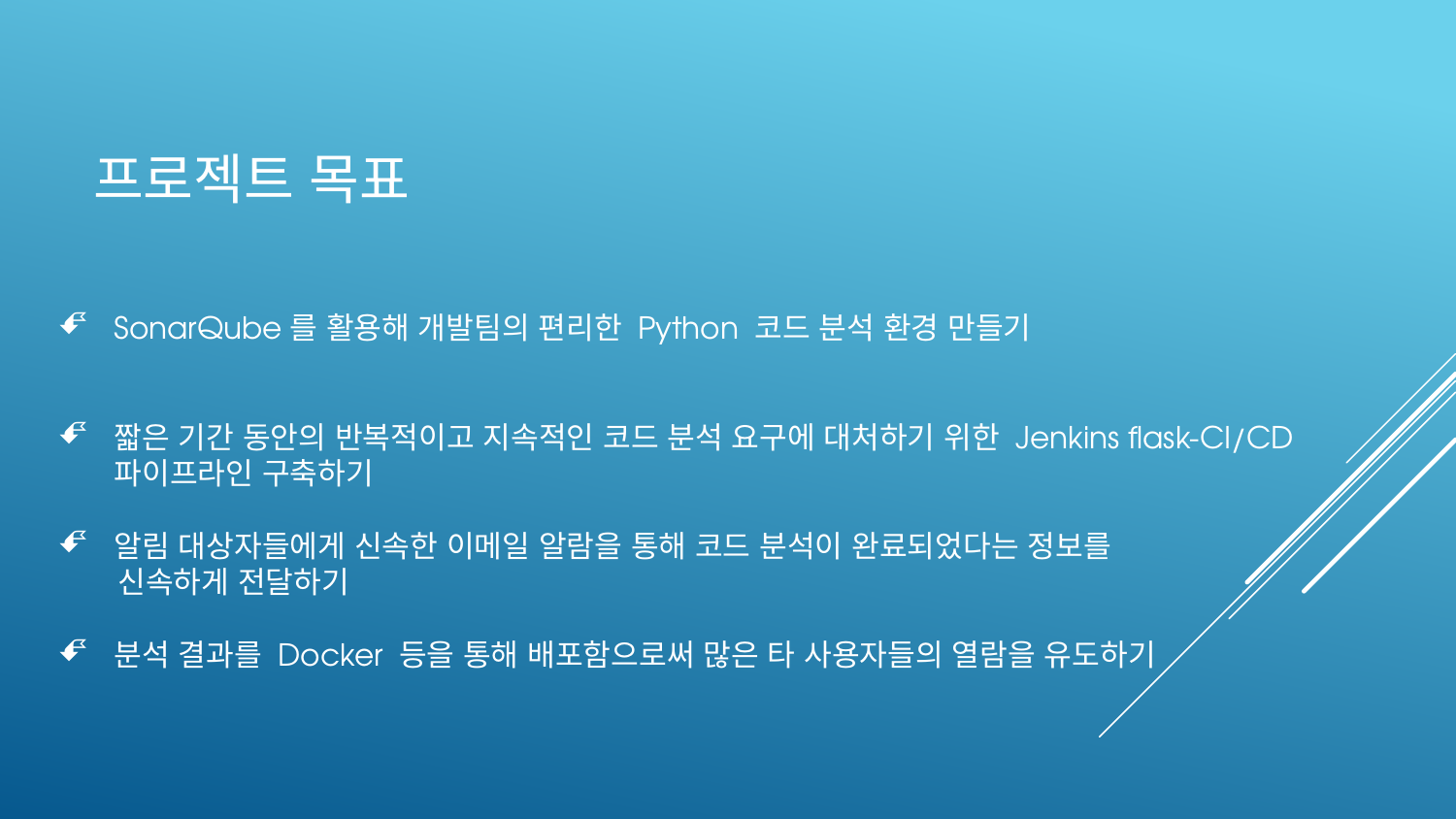

# 프로젝트 목표
SonarQube를 활용해 개발팀의 편리한 Python 코드 분석 환경 만들기

짧은 기간 동안의 반복적이고 지속적인 코드 분석 요구에 대처하기 위한 Jenkins flask-CI/CD 파이프라인 구축하기

알림 대상자들에게 신속한 이메일 알람을 통해 코드 분석이 완료되었다는 정보를
      신속하게 전달하기

분석 결과를 Docker 등을 통해 배포함으로써 많은 타 사용자들의 열람을 유도하기